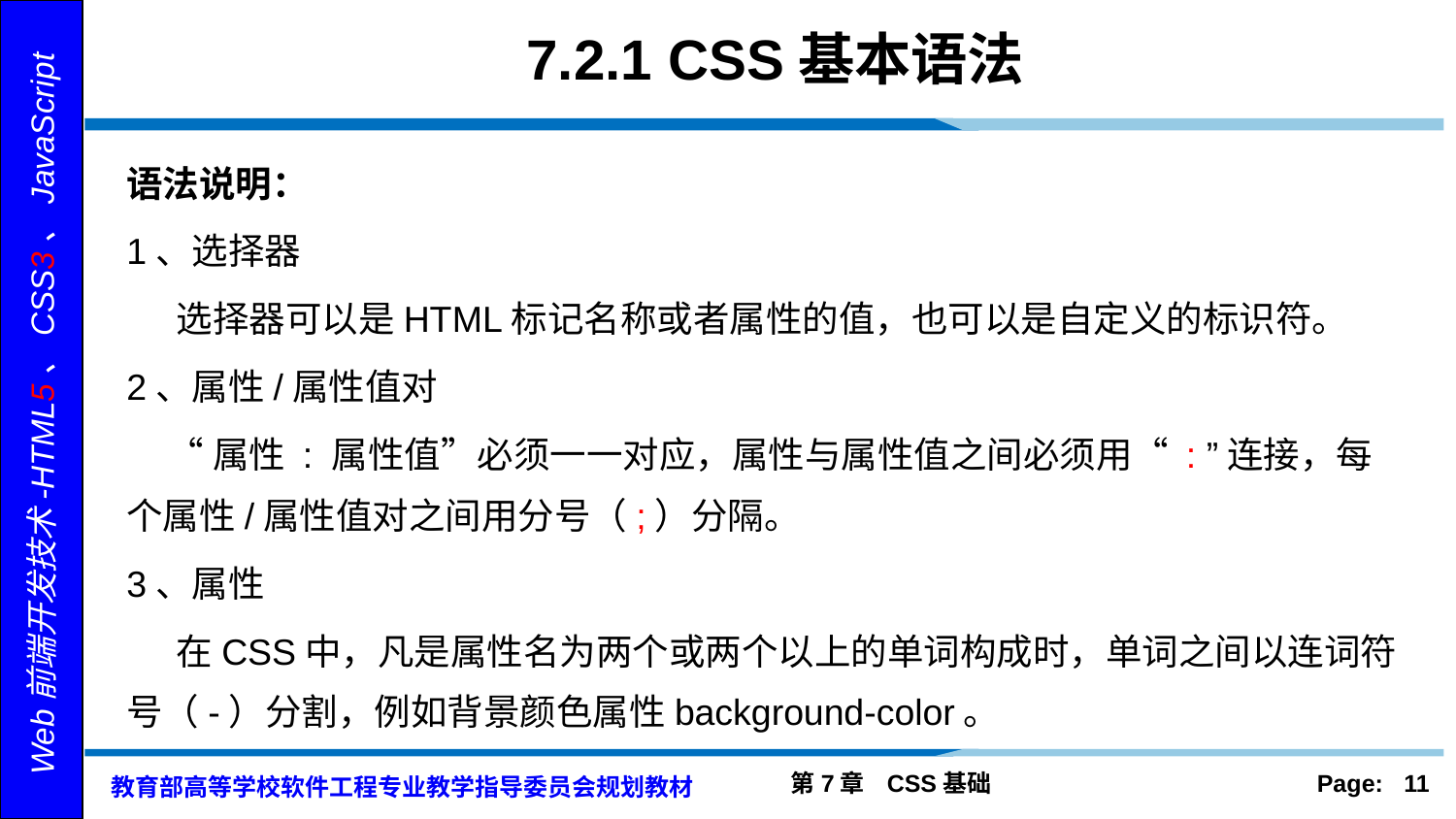

# 7.2.1 CSS基本语法
语法说明：
1、选择器
     选择器可以是HTML标记名称或者属性的值，也可以是自定义的标识符。
2、属性/属性值对
     “属性 : 属性值”必须一一对应，属性与属性值之间必须用“ : ”连接，每个属性/属性值对之间用分号（;）分隔。
3、属性
     在CSS中，凡是属性名为两个或两个以上的单词构成时，单词之间以连词符号（-）分割，例如背景颜色属性background-color。